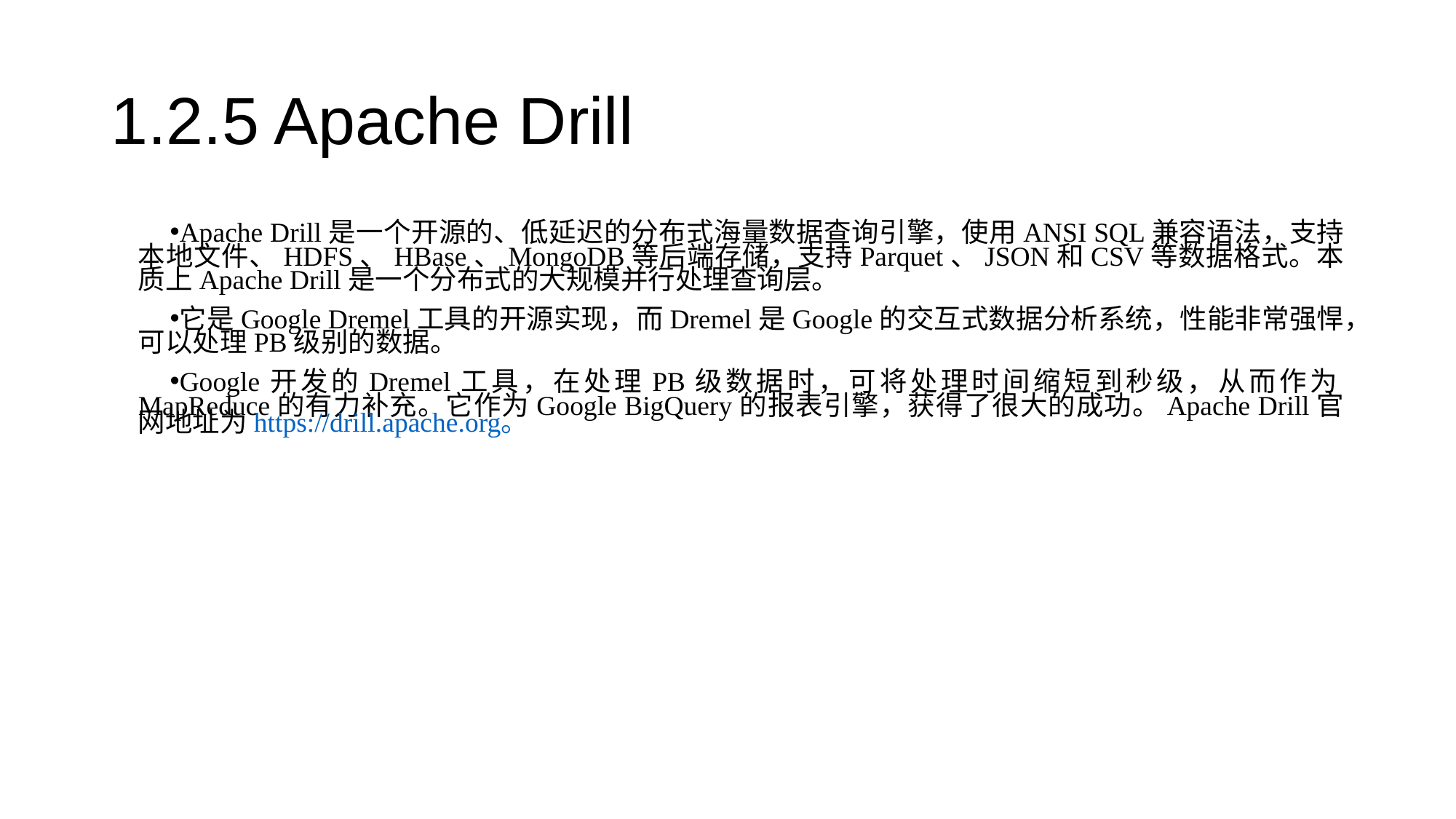

# 1.2.5 Apache Drill
Apache Drill是一个开源的、低延迟的分布式海量数据查询引擎，使用ANSI SQL兼容语法，支持本地文件、HDFS、HBase、MongoDB等后端存储，支持Parquet、JSON和CSV等数据格式。本质上Apache Drill是一个分布式的大规模并行处理查询层。
它是Google Dremel工具的开源实现，而Dremel是Google的交互式数据分析系统，性能非常强悍，可以处理PB级别的数据。
Google开发的Dremel工具，在处理PB级数据时，可将处理时间缩短到秒级，从而作为MapReduce的有力补充。它作为Google BigQuery的报表引擎，获得了很大的成功。Apache Drill官网地址为https://drill.apache.org。